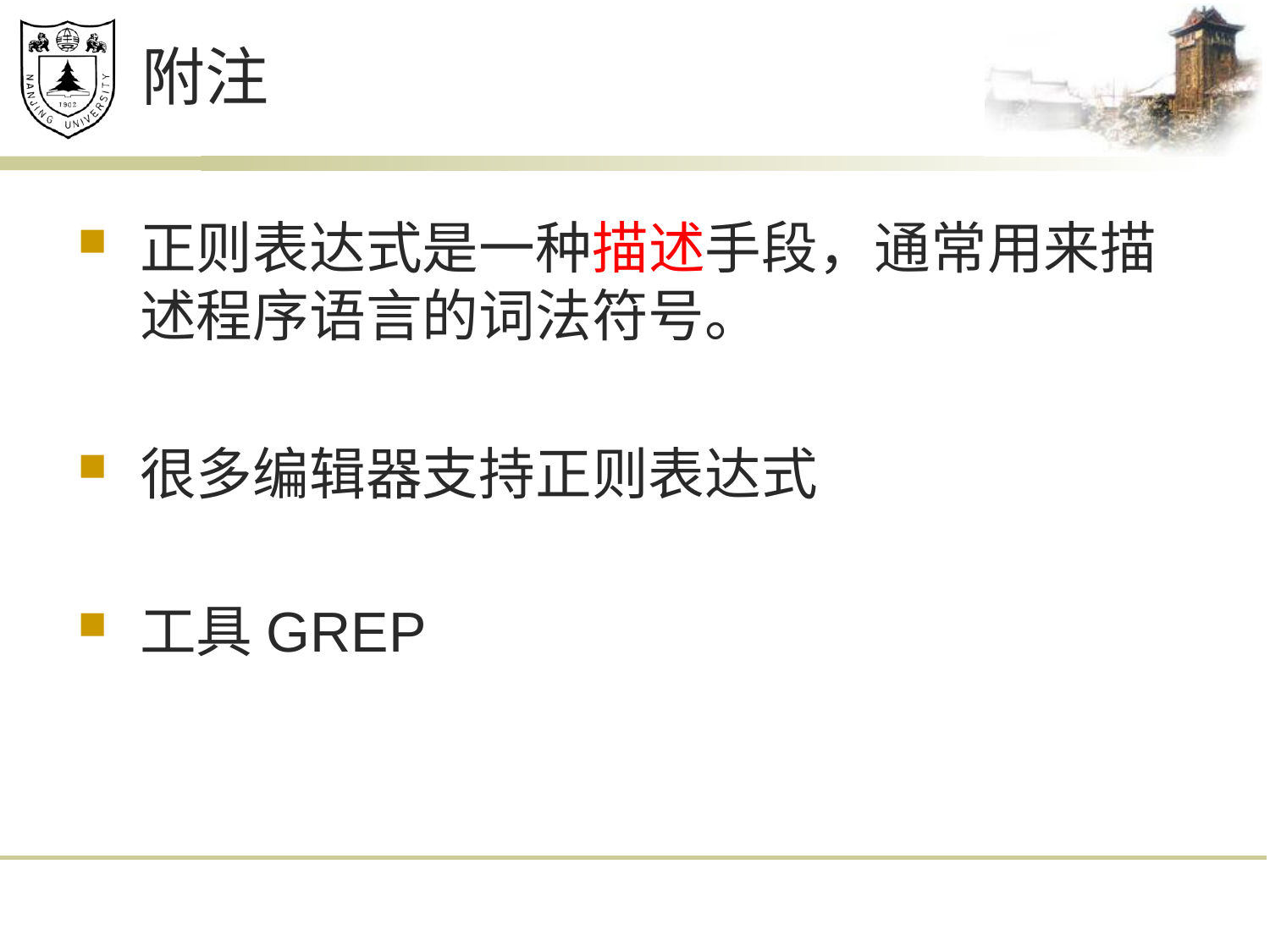

# 附注
正则表达式是一种描述手段，通常用来描述程序语言的词法符号。

很多编辑器支持正则表达式

工具GREP